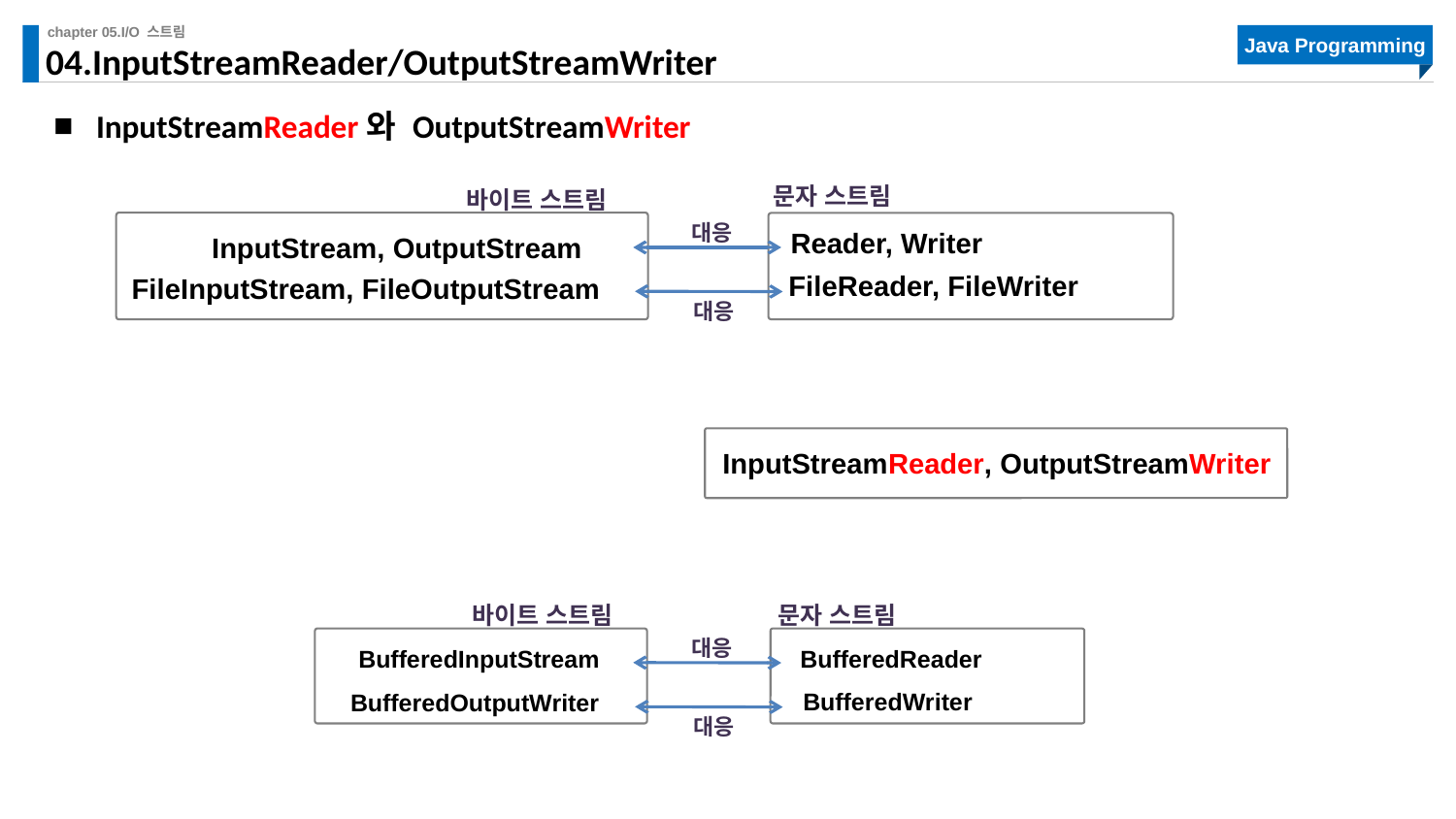

# 04.InputStreamReader/OutputStreamWriter
InputStreamReader와 OutputStreamWriter
문자 스트림
바이트 스트림
대응

Reader, Writer
InputStream, OutputStream
FileReader, FileWriter
FileInputStream, FileOutputStream
대응

InputStreamReader, OutputStreamWriter
바이트 스트림
문자 스트림
대응

BufferedReader
BufferedInputStream
BufferedWriter
BufferedOutputWriter
대응